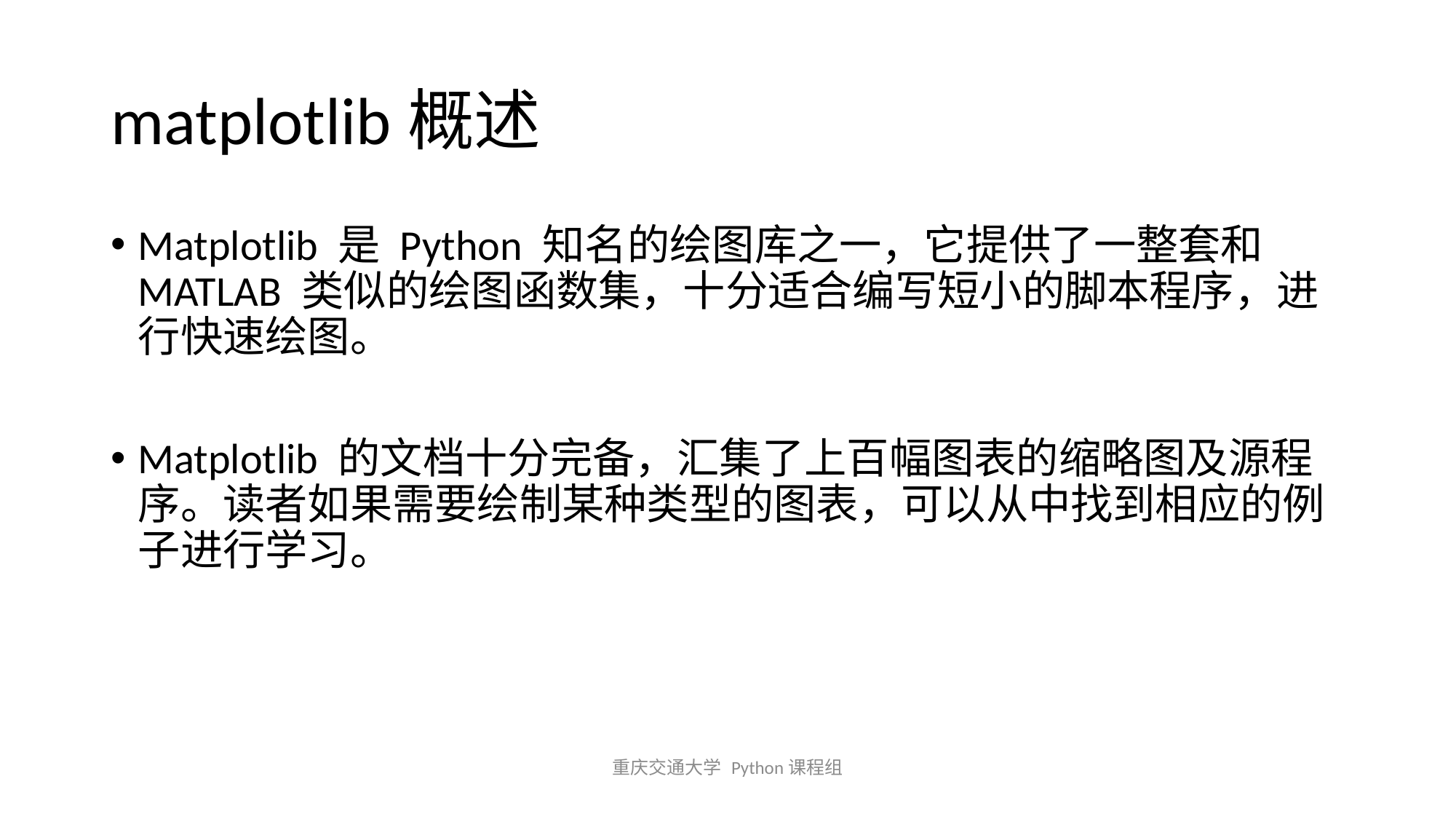

# matplotlib概述
Matplotlib 是 Python 知名的绘图库之一，它提供了一整套和 MATLAB 类似的绘图函数集，十分适合编写短小的脚本程序，进行快速绘图。

Matplotlib 的文档十分完备，汇集了上百幅图表的缩略图及源程序。读者如果需要绘制某种类型的图表，可以从中找到相应的例子进行学习。

重庆交通大学 Python课程组